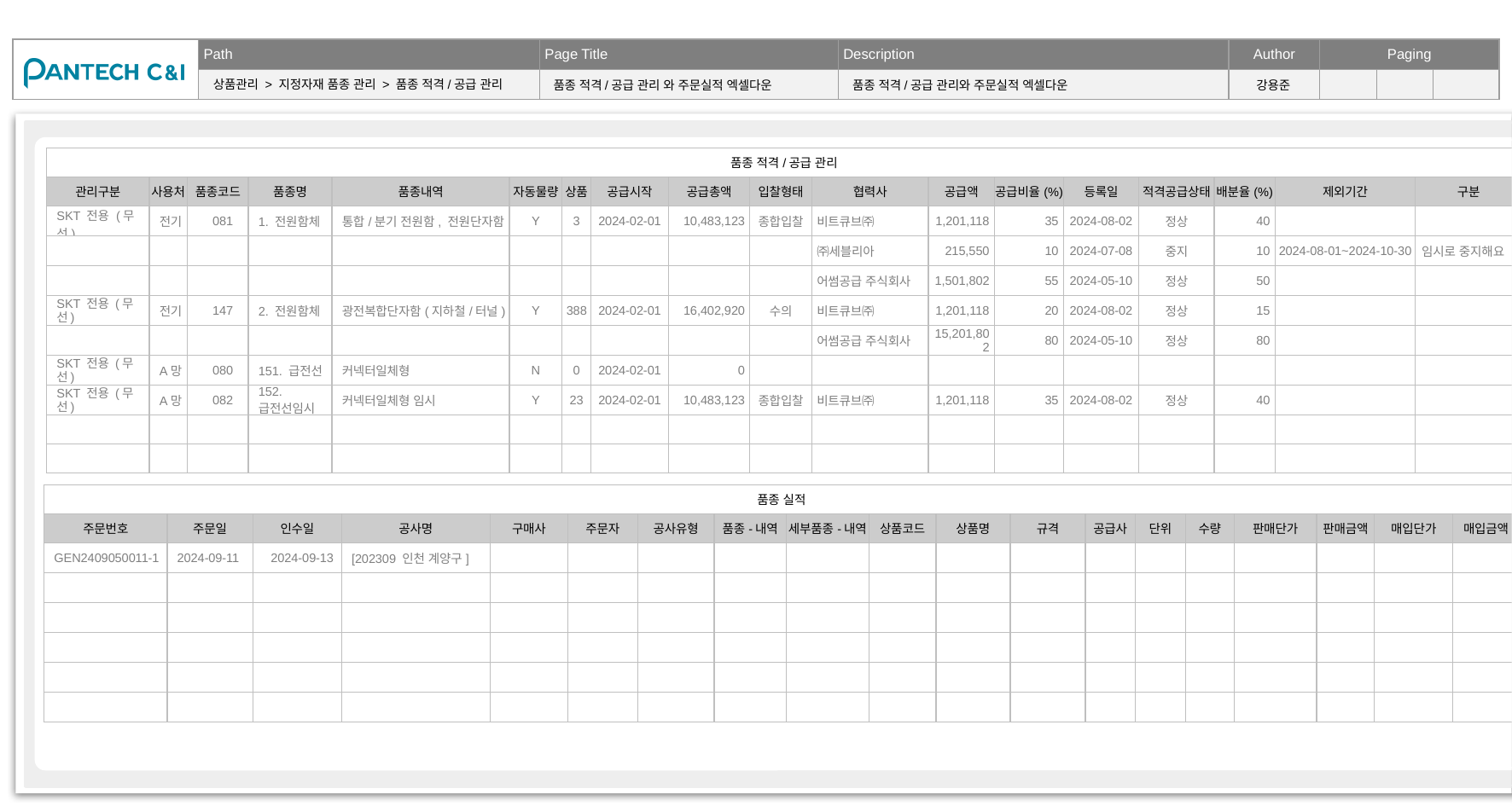

상품관리 > 지정자재 품종 관리 > 품종 적격/공급 관리
품종 적격/공급 관리 와 주문실적 엑셀다운
품종 적격/공급 관리와 주문실적 엑셀다운
강용준

| 품종 적격/공급 관리 |  |  |  |  |  |  |  |  |  |  |  |  |  |  |  |  |  |
| --- | --- | --- | --- | --- | --- | --- | --- | --- | --- | --- | --- | --- | --- | --- | --- | --- | --- |
| 관리구분 | 사용처 | 품종코드 | 품종명 | 품종내역 | 자동물량 | 상품 | 공급시작 | 공급총액 | 입찰형태 | 협력사 | 공급액 | 공급비율(%) | 등록일 | 적격공급상태 | 배분율(%) | 제외기간 | 구분 |
| SKT 전용 (무선) | 전기 | 081 | 1. 전원함체 | 통합/분기 전원함, 전원단자함 | Y | 3 | 2024-02-01 | 10,483,123 | 종합입찰 | 비트큐브㈜ | 1,201,118 | 35 | 2024-08-02 | 정상 | 40 |  |  |
|  |  |  |  |  |  |  |  |  |  | ㈜세블리아 | 215,550 | 10 | 2024-07-08 | 중지 | 10 | 2024-08-01~2024-10-30 | 임시로 중지해요 |
|  |  |  |  |  |  |  |  |  |  | 어썸공급 주식회사 | 1,501,802 | 55 | 2024-05-10 | 정상 | 50 |  |  |
| SKT 전용 (무선) | 전기 | 147 | 2. 전원함체 | 광전복합단자함(지하철/터널) | Y | 388 | 2024-02-01 | 16,402,920 | 수의 | 비트큐브㈜ | 1,201,118 | 20 | 2024-08-02 | 정상 | 15 |  |  |
|  |  |  |  |  |  |  |  |  |  | 어썸공급 주식회사 | 15,201,802 | 80 | 2024-05-10 | 정상 | 80 |  |  |
| SKT 전용 (무선) | A망 | 080 | 151. 급전선 | 커넥터일체형 | N | 0 | 2024-02-01 | 0 |  |  |  |  |  |  |  |  |  |
| SKT 전용 (무선) | A망 | 082 | 152. 급전선임시 | 커넥터일체형 임시 | Y | 23 | 2024-02-01 | 10,483,123 | 종합입찰 | 비트큐브㈜ | 1,201,118 | 35 | 2024-08-02 | 정상 | 40 |  |  |
|  |  |  |  |  |  |  |  |  |  |  |  |  |  |  |  |  |  |
|  |  |  |  |  |  |  |  |  |  |  |  |  |  |  |  |  |  |
| 품종 실적 |  |  |  |  |  |  |  |  |  |  |  |  |  |  |  |  |  |  |
| --- | --- | --- | --- | --- | --- | --- | --- | --- | --- | --- | --- | --- | --- | --- | --- | --- | --- | --- |
| 주문번호 | 주문일 | 인수일 | 공사명 | 구매사 | 주문자 | 공사유형 | 품종-내역 | 세부품종-내역 | 상품코드 | 상품명 | 규격 | 공급사 | 단위 | 수량 | 판매단가 | 판매금액 | 매입단가 | 매입금액 |
| GEN2409050011-1 | 2024-09-11 | 2024-09-13 | [202309 인천 계양구] |  |  |  |  |  |  |  |  |  |  |  |  |  |  |  |
|  |  |  |  |  |  |  |  |  |  |  |  |  |  |  |  |  |  |  |
|  |  |  |  |  |  |  |  |  |  |  |  |  |  |  |  |  |  |  |
|  |  |  |  |  |  |  |  |  |  |  |  |  |  |  |  |  |  |  |
|  |  |  |  |  |  |  |  |  |  |  |  |  |  |  |  |  |  |  |
|  |  |  |  |  |  |  |  |  |  |  |  |  |  |  |  |  |  |  |